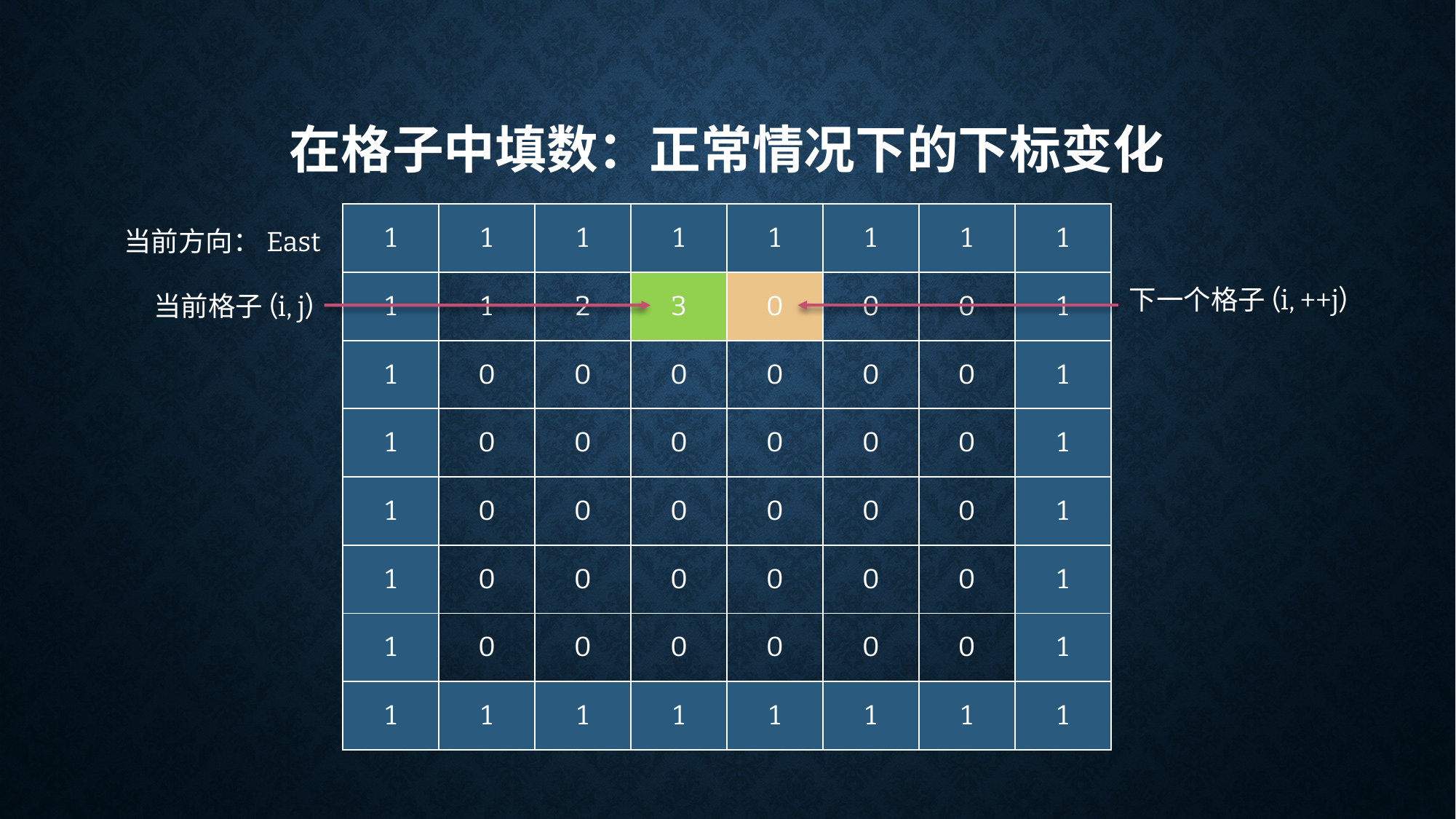

# 在格子中填数：正常情况下的下标变化
当前方向：East
| 1 | 1 | 1 | 1 | 1 | 1 | 1 | 1 |
| --- | --- | --- | --- | --- | --- | --- | --- |
| 1 | 1 | 2 | 3 | 0 | 0 | 0 | 1 |
| 1 | 0 | 0 | 0 | 0 | 0 | 0 | 1 |
| 1 | 0 | 0 | 0 | 0 | 0 | 0 | 1 |
| 1 | 0 | 0 | 0 | 0 | 0 | 0 | 1 |
| 1 | 0 | 0 | 0 | 0 | 0 | 0 | 1 |
| 1 | 0 | 0 | 0 | 0 | 0 | 0 | 1 |
| 1 | 1 | 1 | 1 | 1 | 1 | 1 | 1 |
下一个格子(i, ++j)

当前格子(i, j)